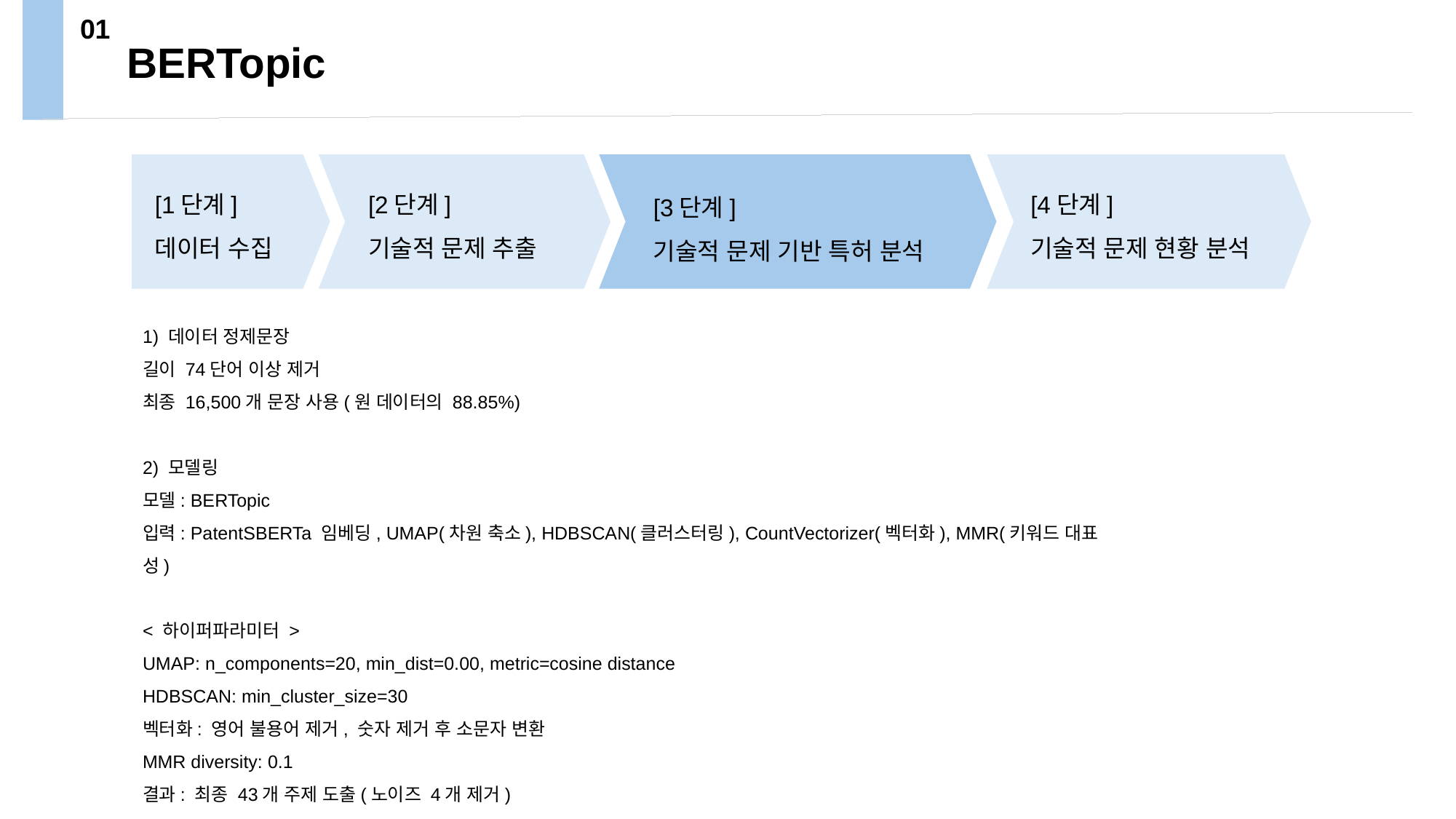

01
BERTopic

[1단계]
데이터 수집
[2단계]
기술적 문제 추출
[4단계]
기술적 문제 현황 분석
[3단계]
기술적 문제 기반 특허 분석
1) 데이터 정제문장
길이 74단어 이상 제거
최종 16,500개 문장 사용(원 데이터의 88.85%)

2) 모델링
모델: BERTopic
입력: PatentSBERTa 임베딩, UMAP(차원 축소), HDBSCAN(클러스터링), CountVectorizer(벡터화), MMR(키워드 대표성)

< 하이퍼파라미터 >
UMAP: n_components=20, min_dist=0.00, metric=cosine distance
HDBSCAN: min_cluster_size=30
벡터화: 영어 불용어 제거, 숫자 제거 후 소문자 변환
MMR diversity: 0.1
결과: 최종 43개 주제 도출(노이즈 4개 제거)